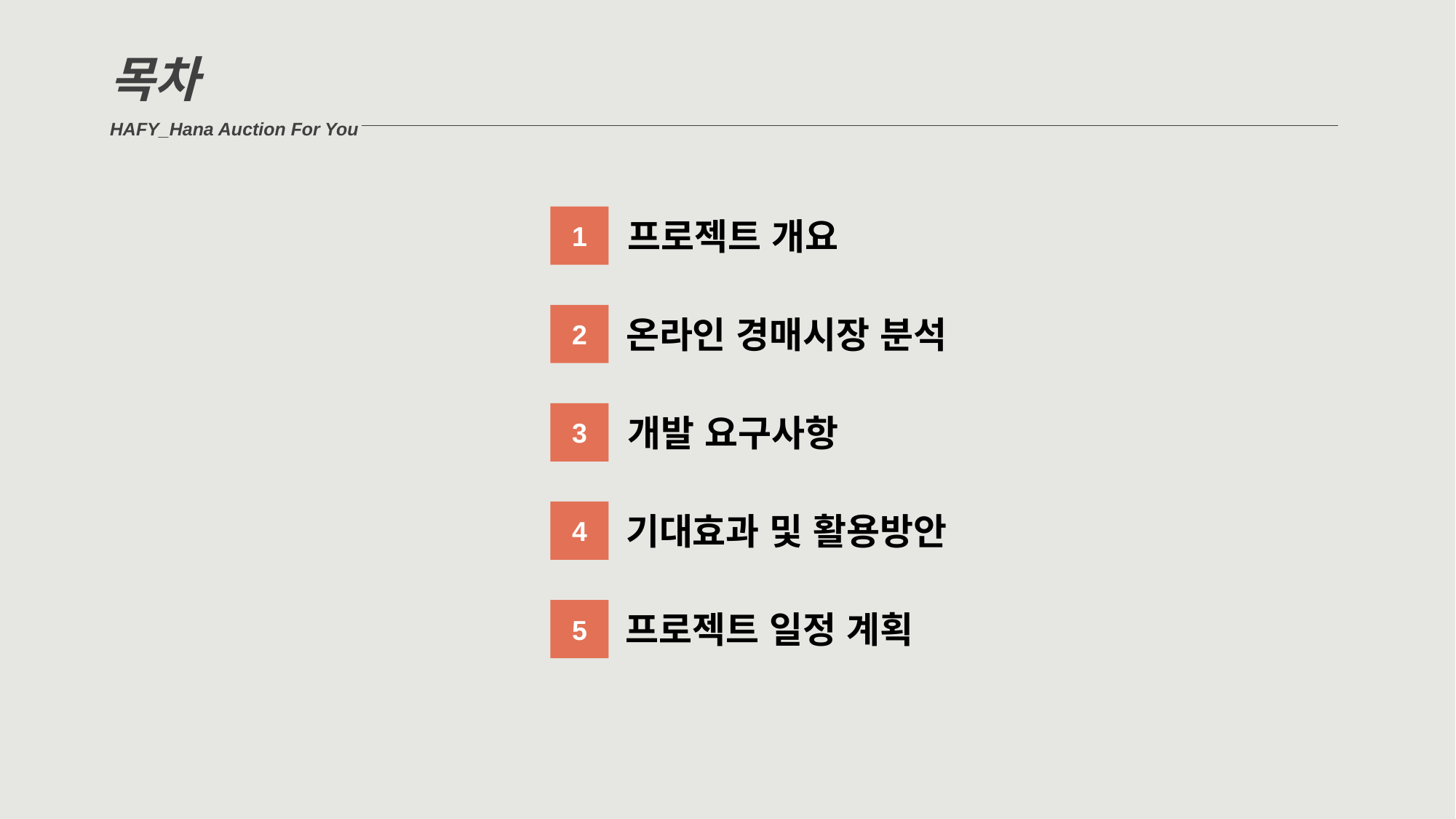

목차
HAFY_Hana Auction For You
1
프로젝트 개요
2
온라인 경매시장 분석
3
개발 요구사항
4
기대효과 및 활용방안
5
프로젝트 일정 계획